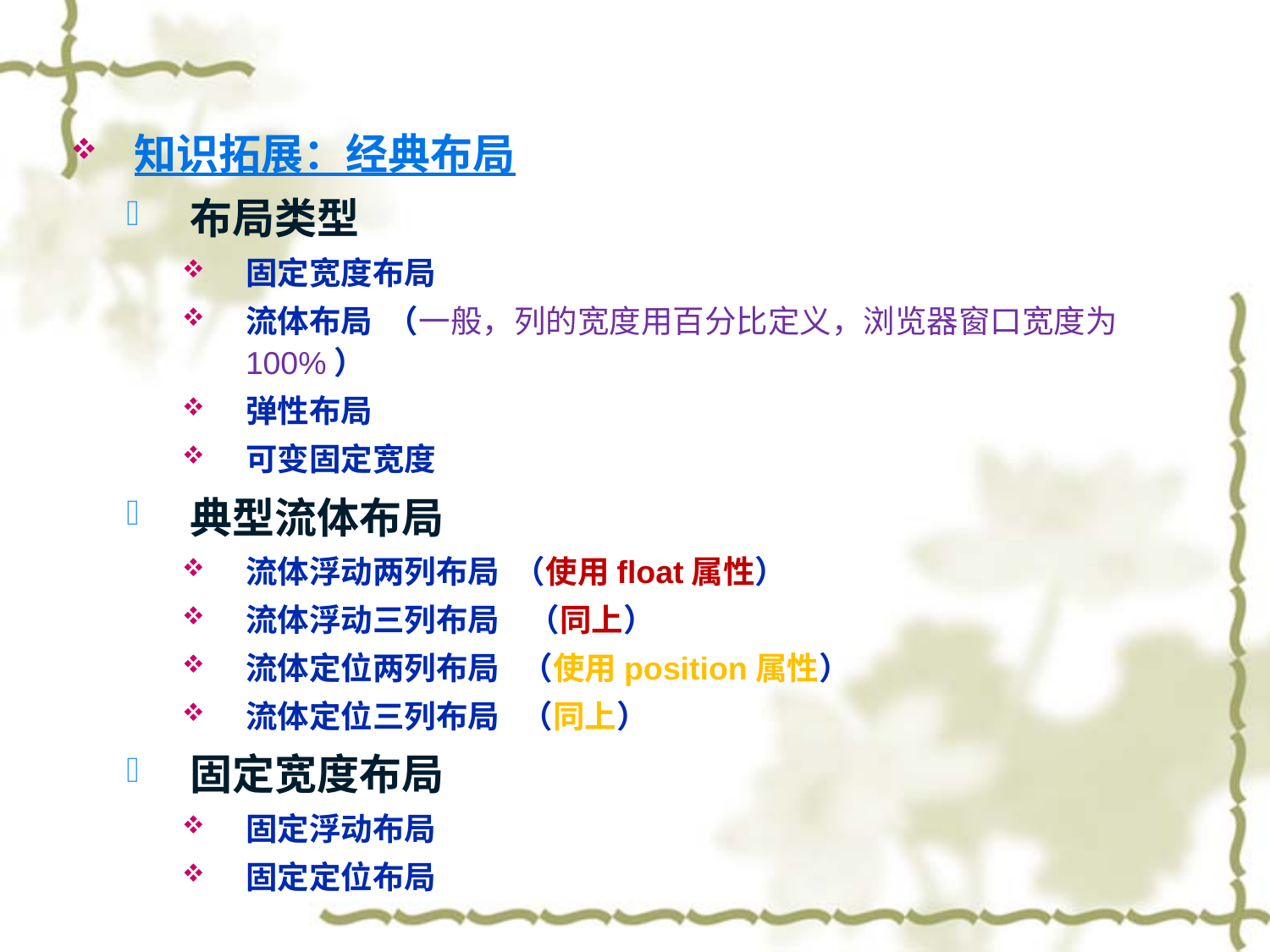

知识拓展：经典布局
布局类型
固定宽度布局
流体布局  （一般，列的宽度用百分比定义，浏览器窗口宽度为100%）
弹性布局
可变固定宽度
典型流体布局
流体浮动两列布局  （使用float属性）
流体浮动三列布局    （同上）
流体定位两列布局   （使用position属性）
流体定位三列布局   （同上）
固定宽度布局
固定浮动布局
固定定位布局